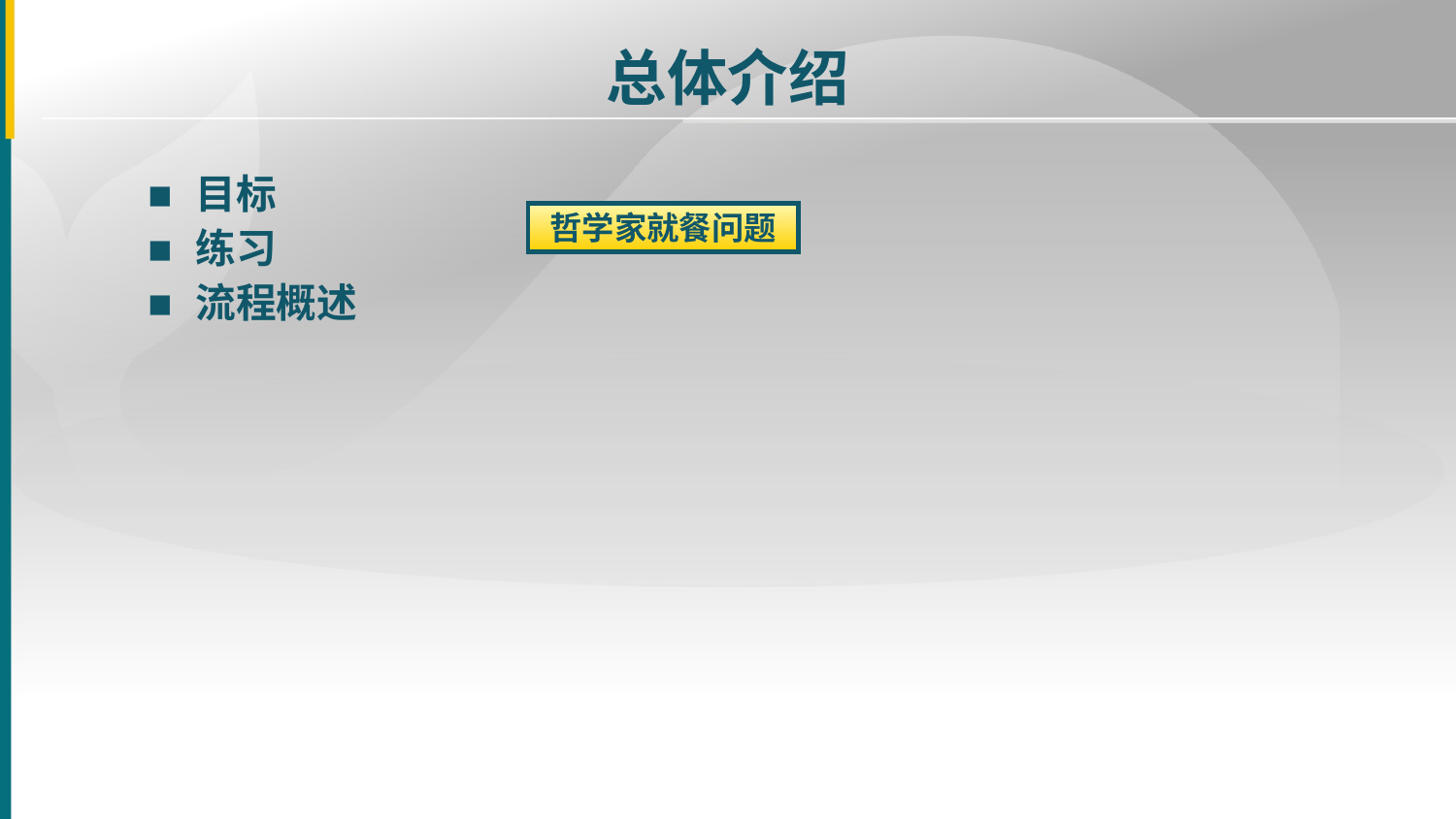

总体介绍
■
目标
哲学家就餐问题
■
练习
■
流程概述